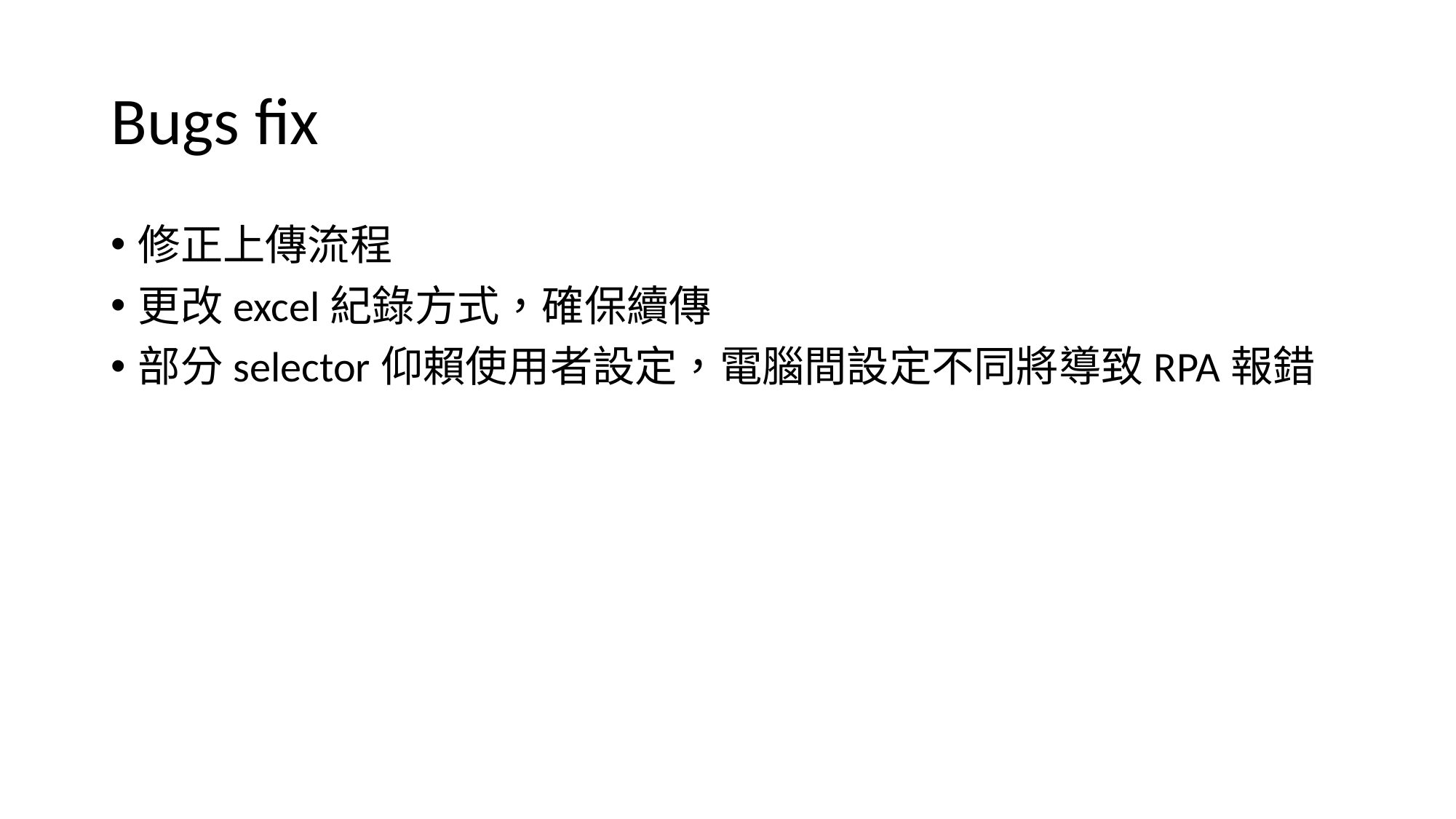

# Bugs fix
修正上傳流程
更改excel紀錄方式，確保續傳
部分selector仰賴使用者設定，電腦間設定不同將導致RPA報錯